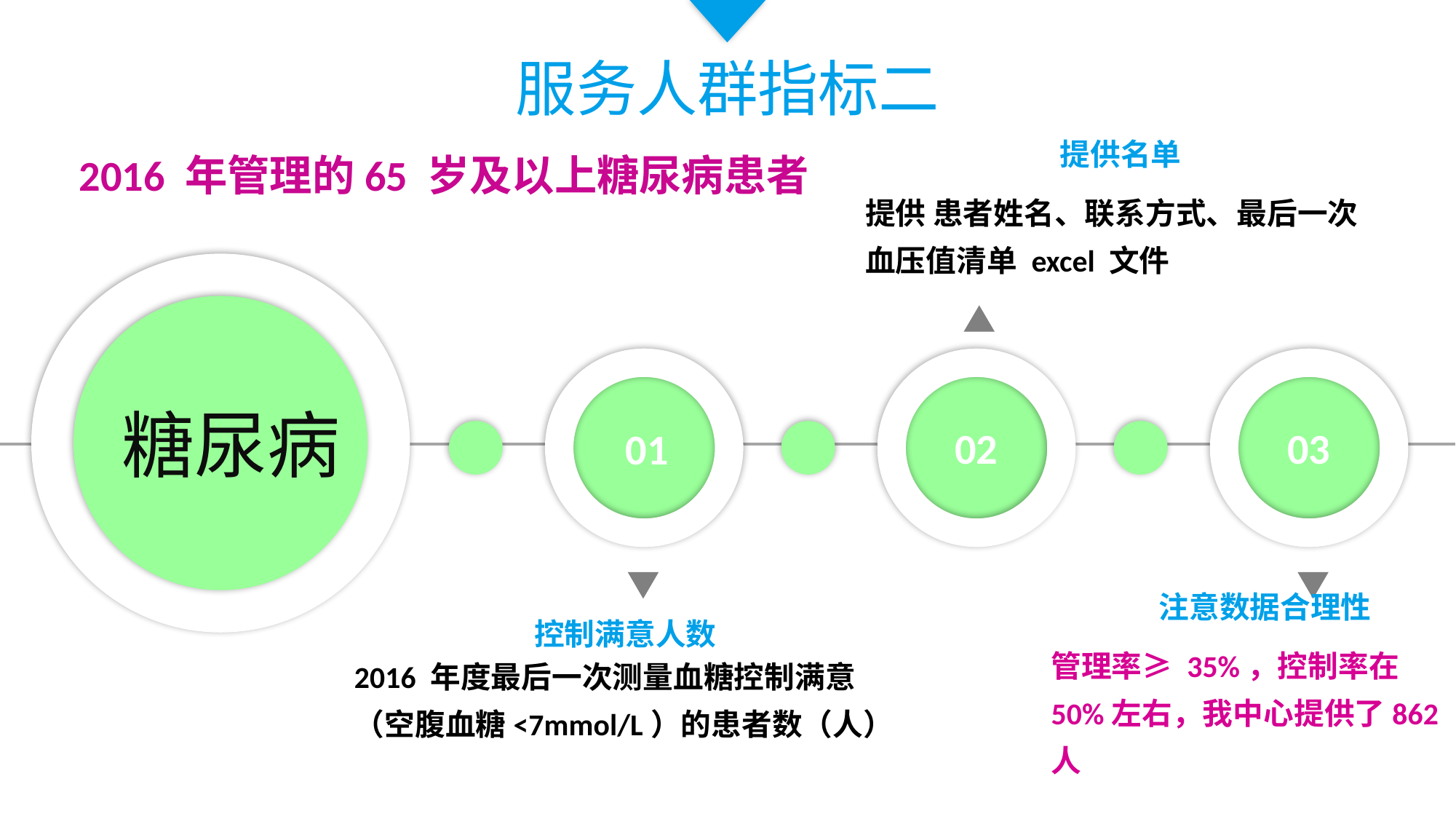

服务人群指标二
提供名单
2016 年管理的65 岁及以上糖尿病患者

提供 患者姓名、联系方式、最后一次血压值清单 excel 文件

糖尿病

01

02

03

注意数据合理性
管理率≥ 35%，控制率在50%左右，我中心提供了862人

控制满意人数
2016 年度最后一次测量血糖控制满意（空腹血糖<7mmol/L）的患者数（人）